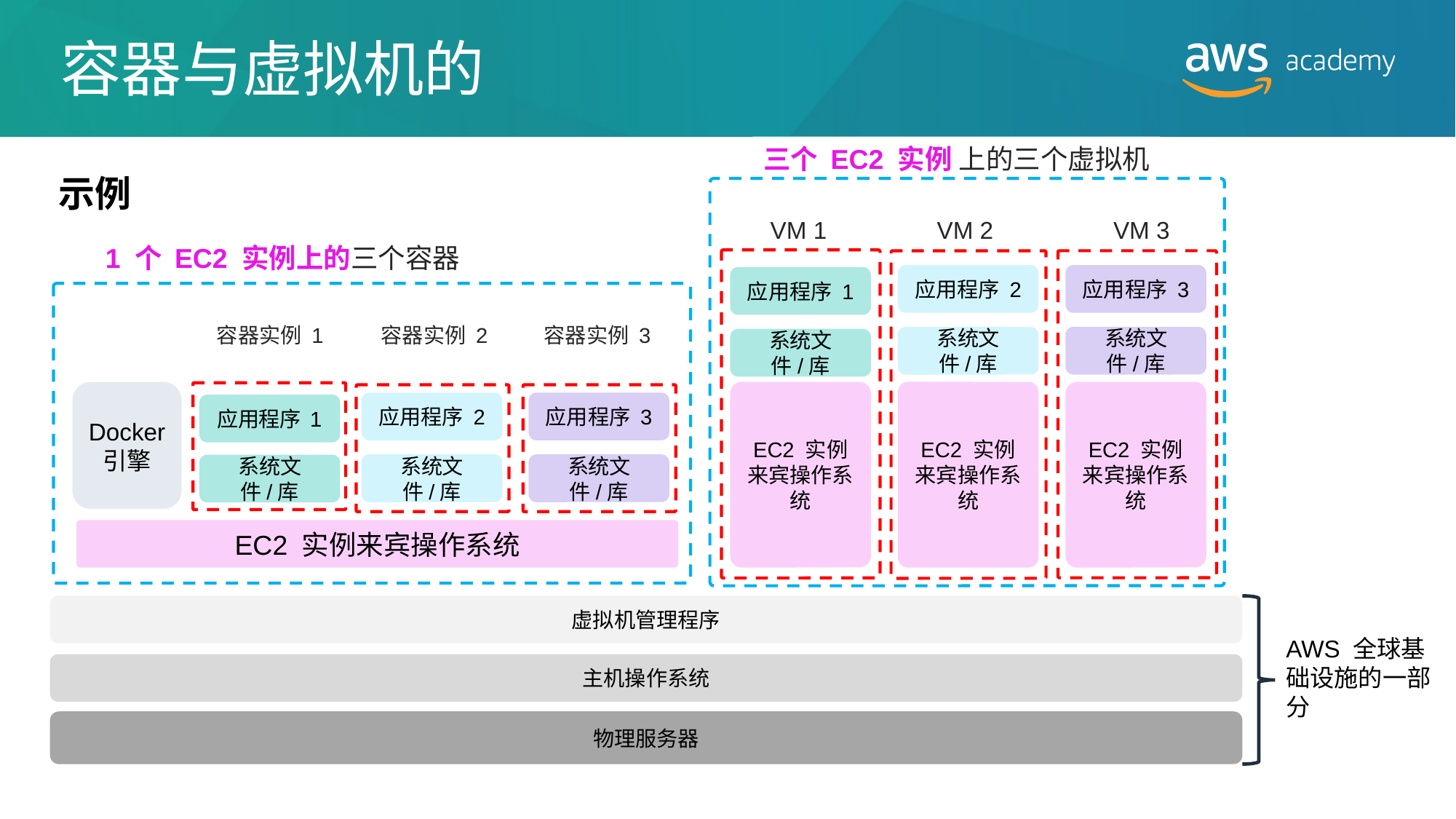

# 容器与虚拟机的
三个 EC2 实例 上的三个虚拟机
示例

VM 1
VM 2
VM 3
容器
1 个 EC2 实例上的三个容器

应用程序 2
应用程序 3
应用程序 1

容器实例 1
容器实例 2
容器实例 3
系统文件/库
系统文件/库
系统文件/库
EC2 实例来宾操作系统
EC2 实例来宾操作系统
EC2 实例来宾操作系统
Docker 引擎

应用程序 2
应用程序 3
应用程序 1
系统文件/库
系统文件/库
系统文件/库
EC2 实例来宾操作系统
虚拟机管理程序

AWS 全球基础设施的一部分
主机操作系统
物理服务器